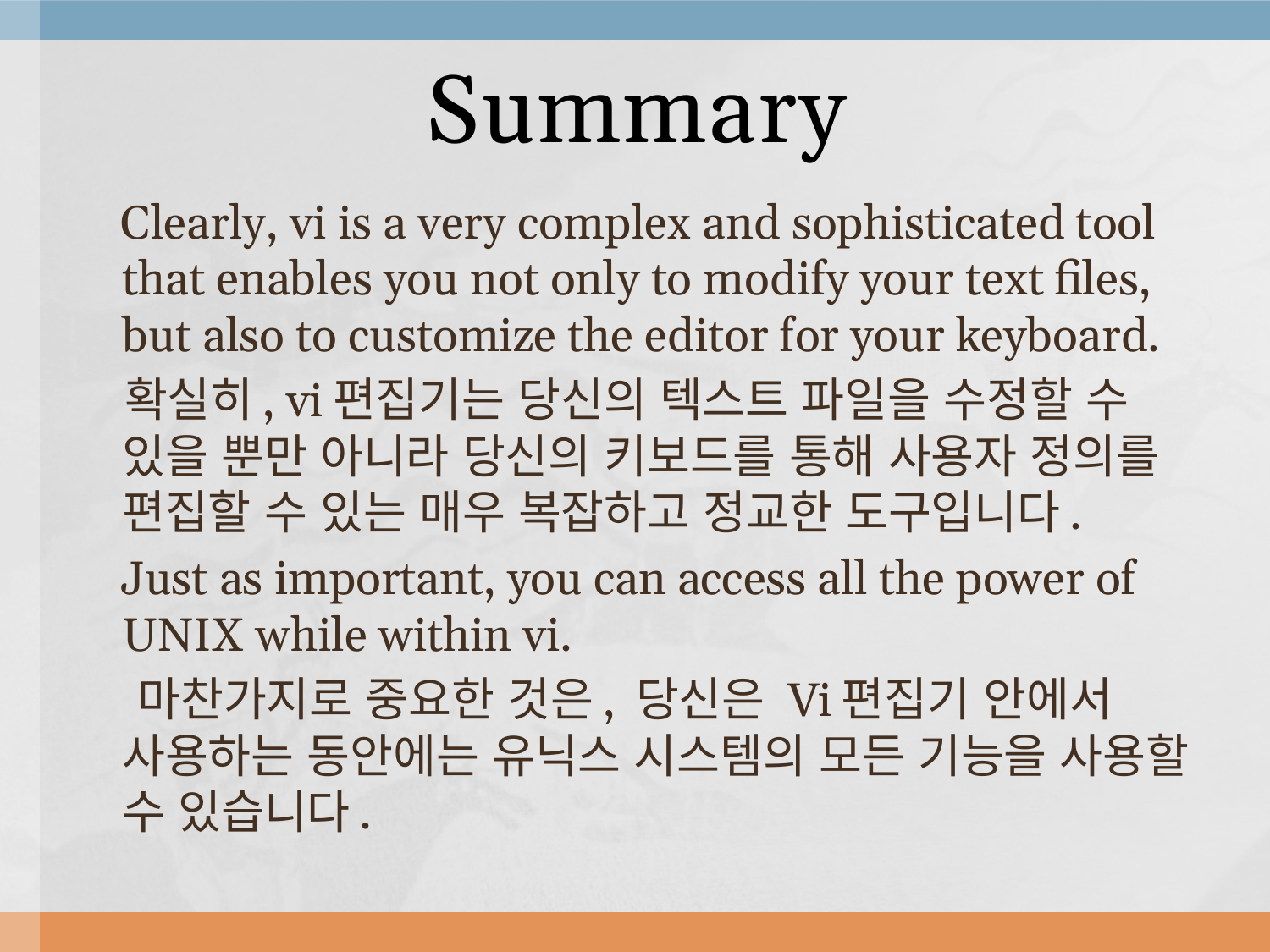

# Summary
    Clearly, vi is a very complex and sophisticated tool that enables you not only to modify your text files, but also to customize the editor for your keyboard.
   확실히, vi편집기는 당신의 텍스트 파일을 수정할 수 있을 뿐만 아니라 당신의 키보드를 통해 사용자 정의를 편집할 수 있는 매우 복잡하고 정교한 도구입니다.
    Just as important, you can access all the power of UNIX while within vi.
    마찬가지로 중요한 것은, 당신은 Vi편집기 안에서 사용하는 동안에는 유닉스 시스템의 모든 기능을 사용할 수 있습니다.